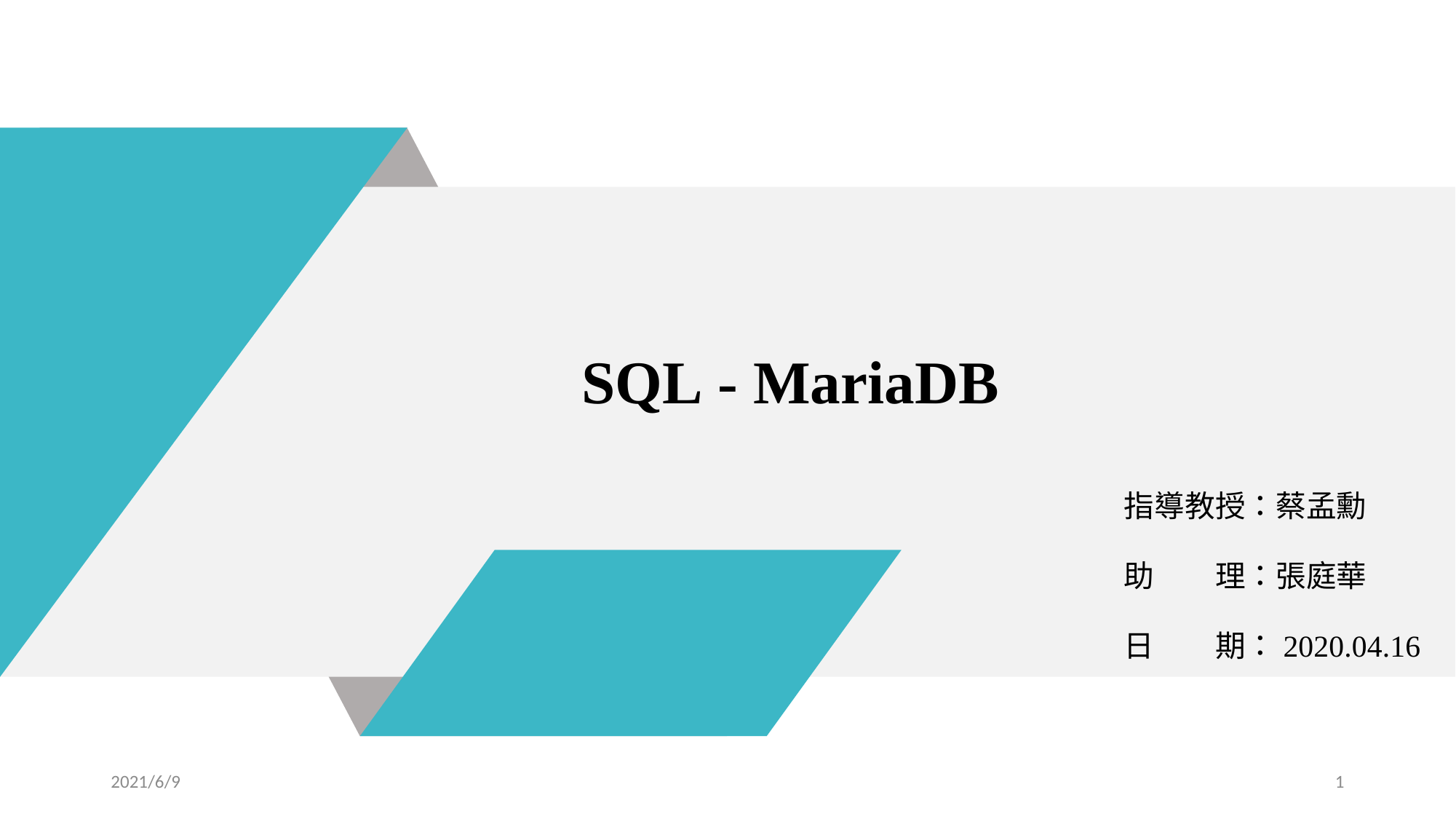

# SQL - MariaDB
指導教授：蔡孟勳
助　　理：張庭華
日　　期：2020.04.16

2021/6/9
1